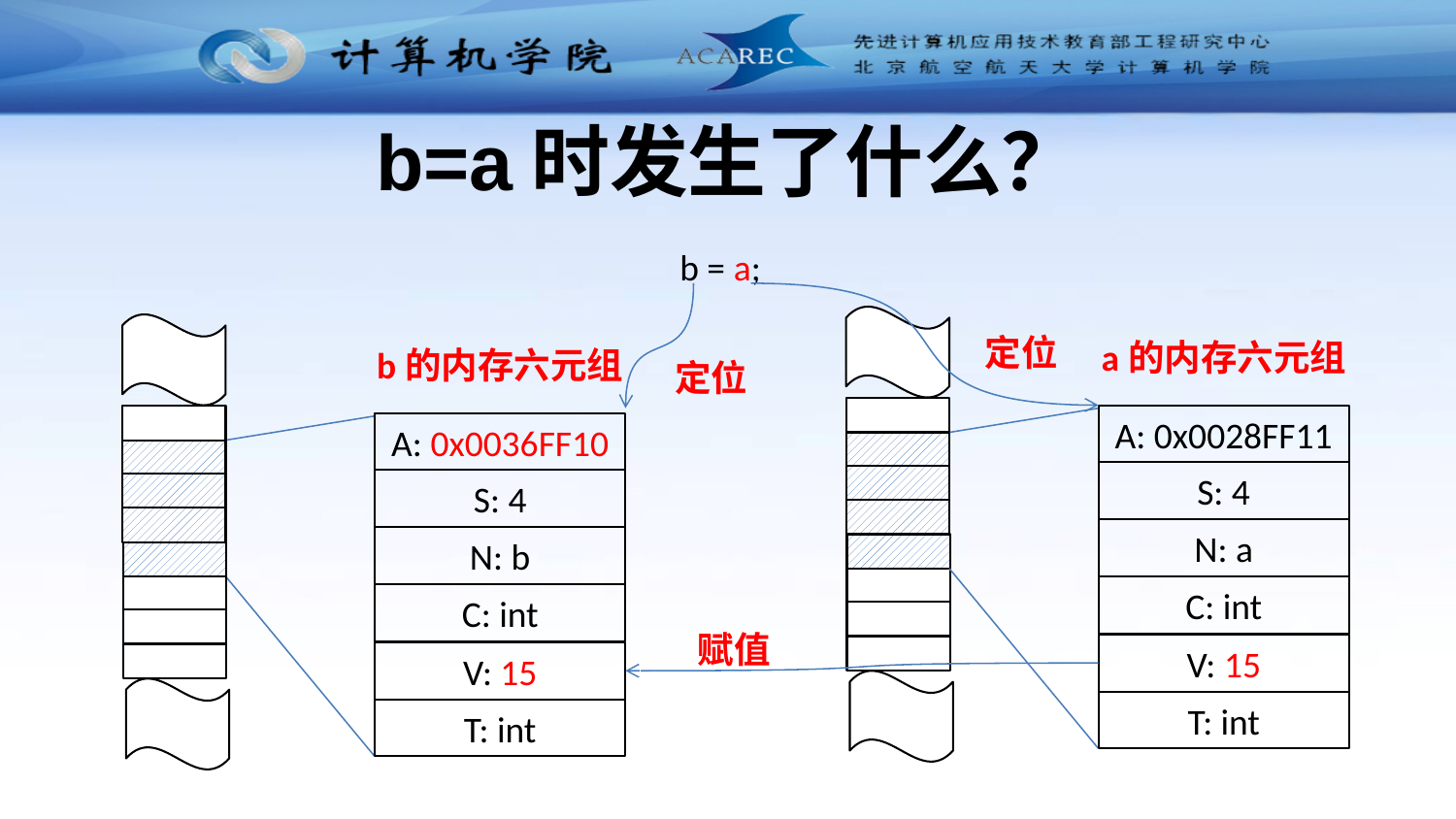

# b=a时发生了什么？
b = a;

定位
a的内存六元组
b的内存六元组
定位

A: 0x0028FF11
S: 4
N: a
C: int
V: 15
T: int

A: 0x0036FF10
S: 4
N: b
C: int
V: 15
T: int

赋值